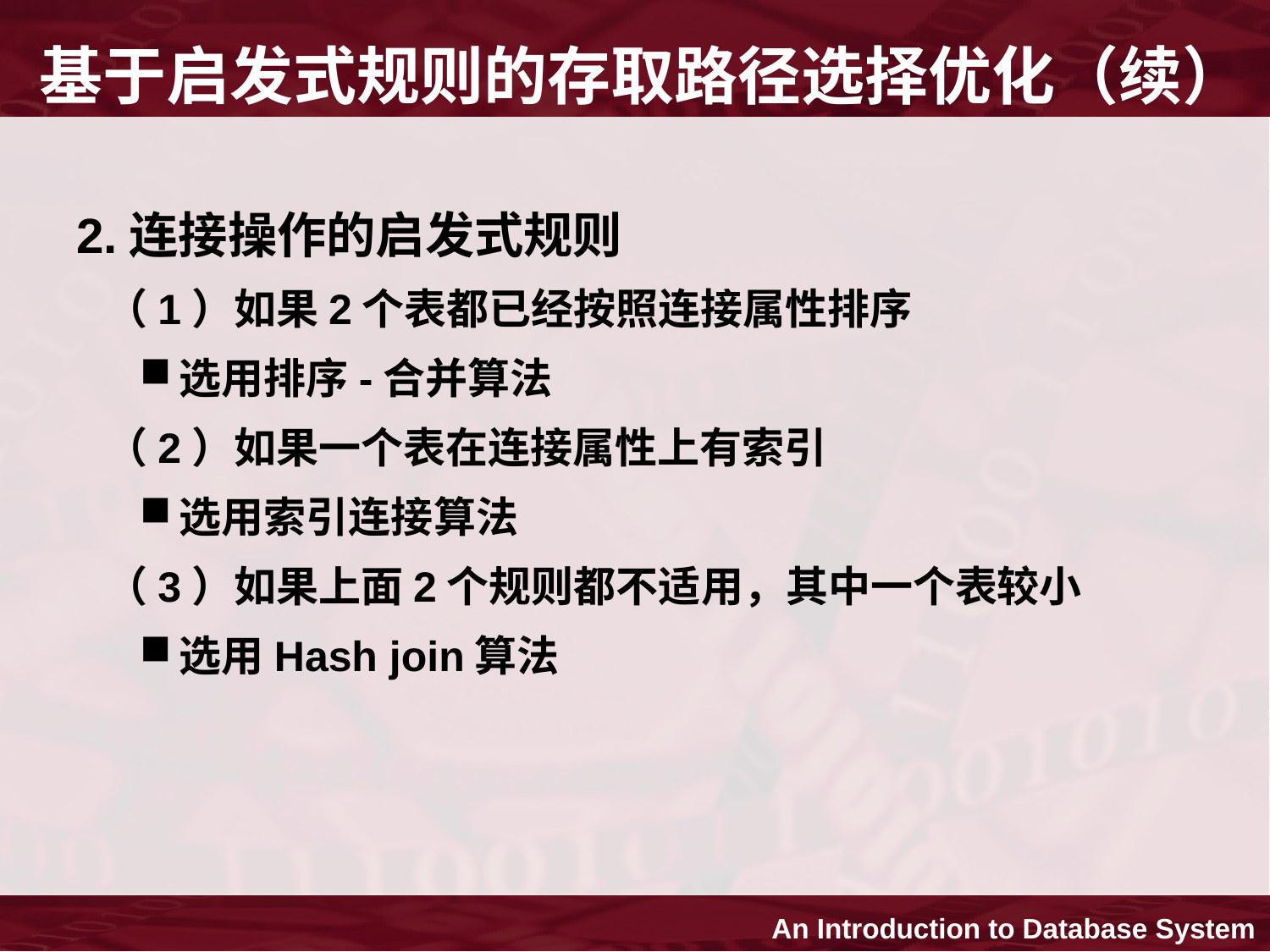

# 基于启发式规则的存取路径选择优化（续）
2.连接操作的启发式规则
  （1）如果2个表都已经按照连接属性排序
选用排序-合并算法
  （2）如果一个表在连接属性上有索引
选用索引连接算法
  （3）如果上面2个规则都不适用，其中一个表较小
选用Hash join算法